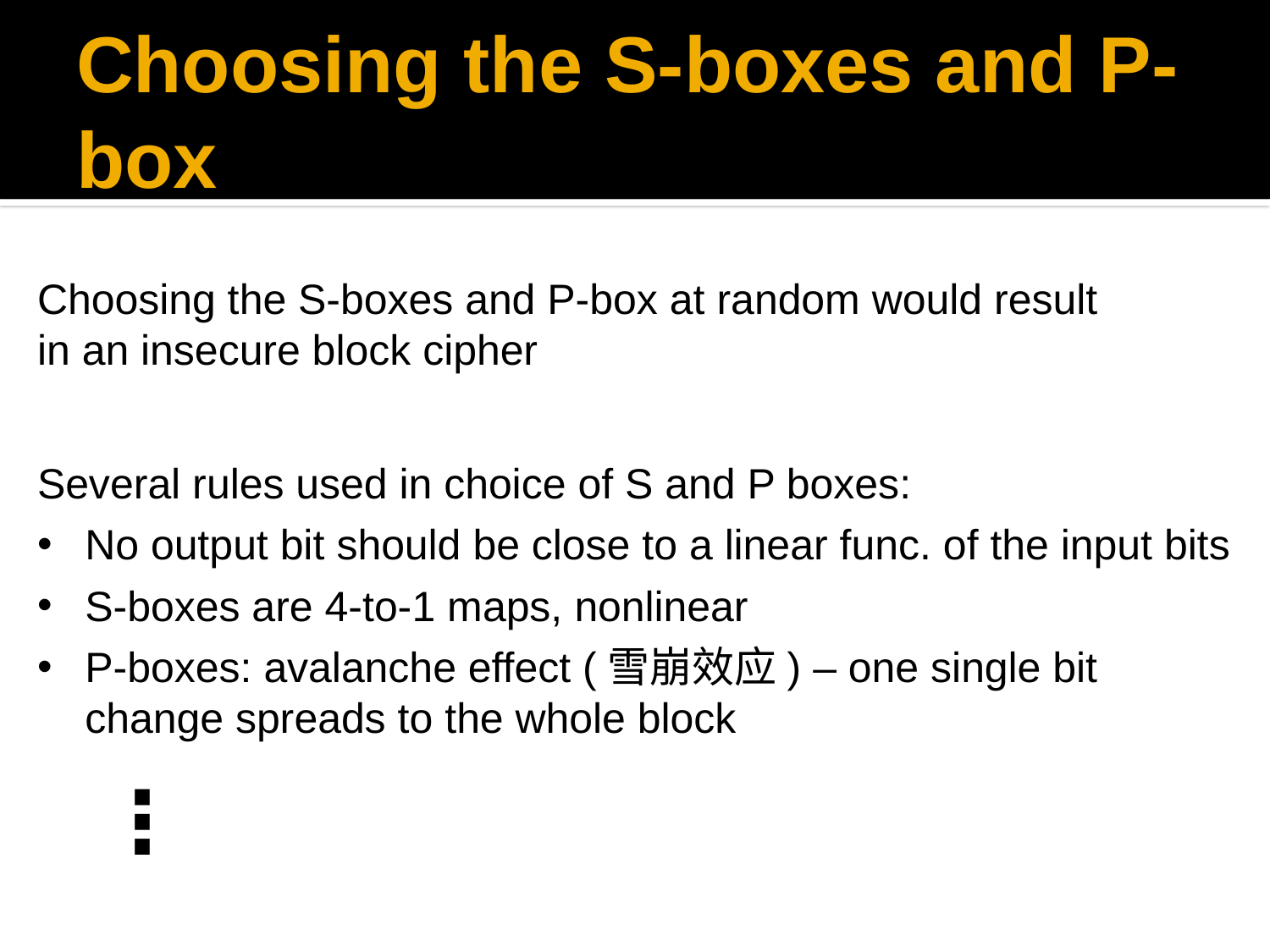

# Choosing the S-boxes and P-box
Choosing the S-boxes and P-box at random would result
in an insecure block cipher

Several rules used in choice of S and P boxes:
No output bit should be close to a linear func. of the input bits
S-boxes are 4-to-1 maps, nonlinear
P-boxes: avalanche effect (雪崩效应) – one single bit change spreads to the whole block
⋮